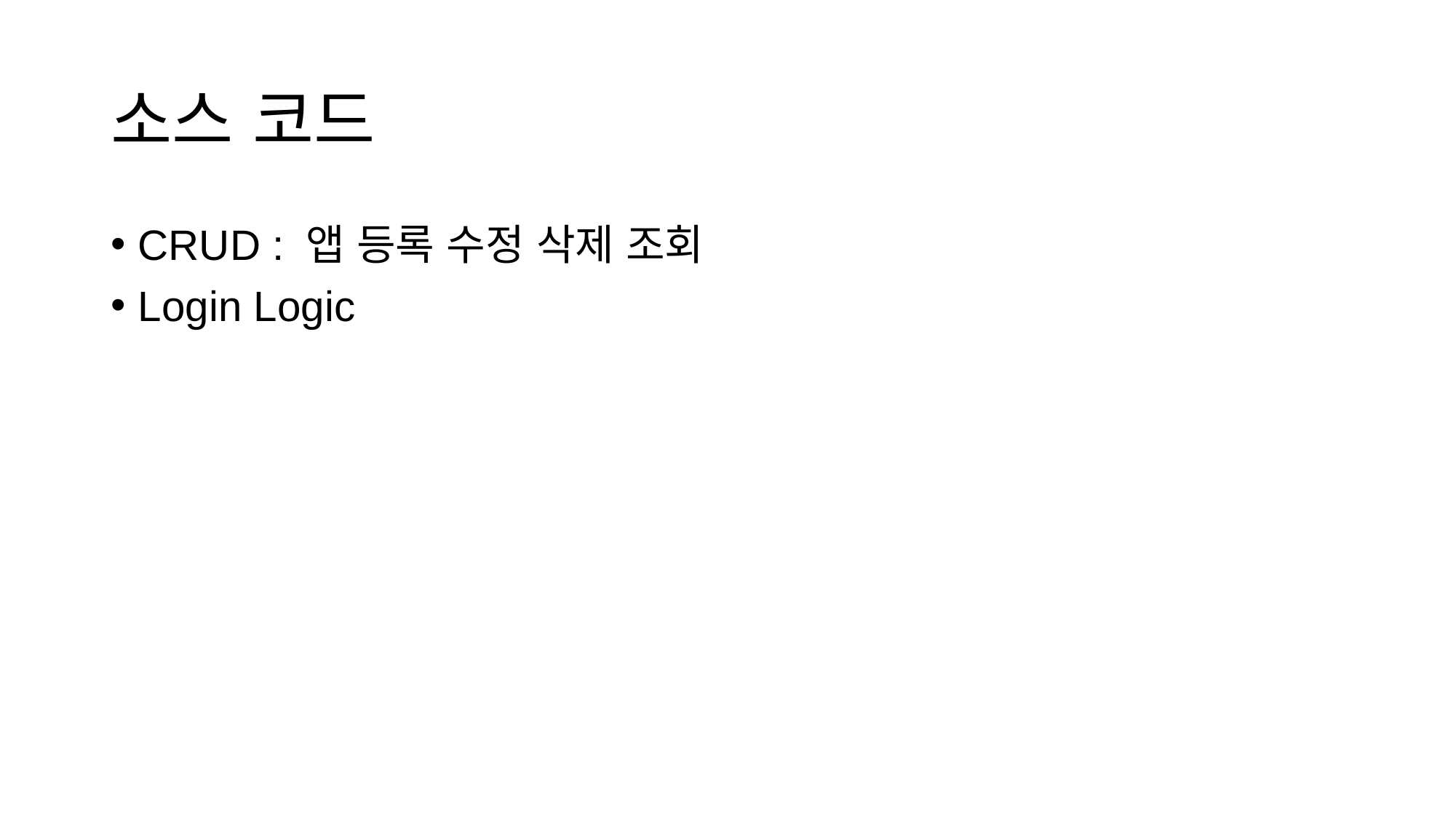

# 소스 코드
CRUD : 앱 등록 수정 삭제 조회
Login Logic